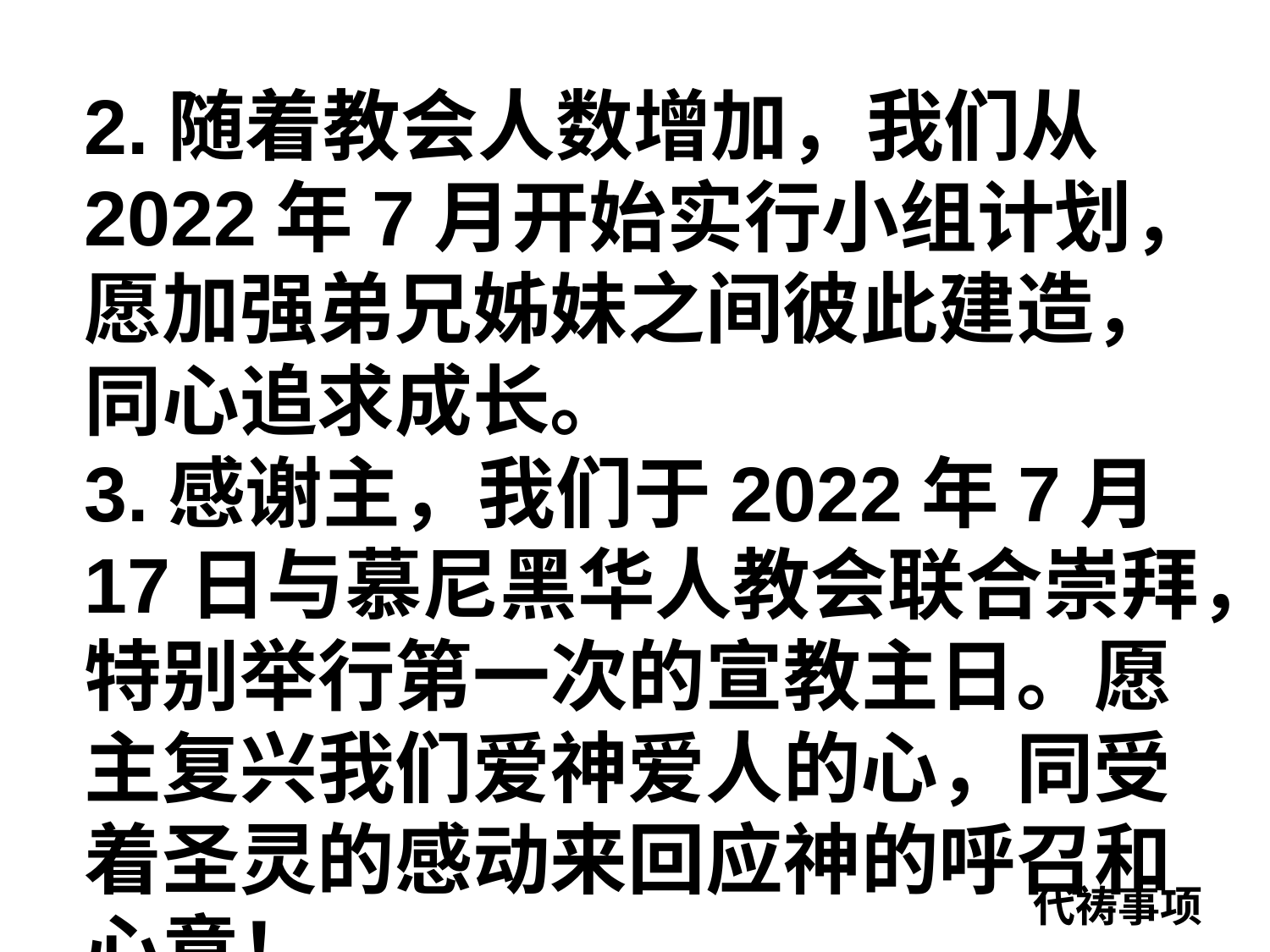

2.随着教会人数增加，我们从2022年7月开始实行小组计划，愿加强弟兄姊妹之间彼此建造，同心追求成长。
3.感谢主，我们于2022年7月17日与慕尼黑华人教会联合崇拜，特别举行第一次的宣教主日。愿主复兴我们爱神爱人的心，同受着圣灵的感动来回应神的呼召和心意！
代祷事项